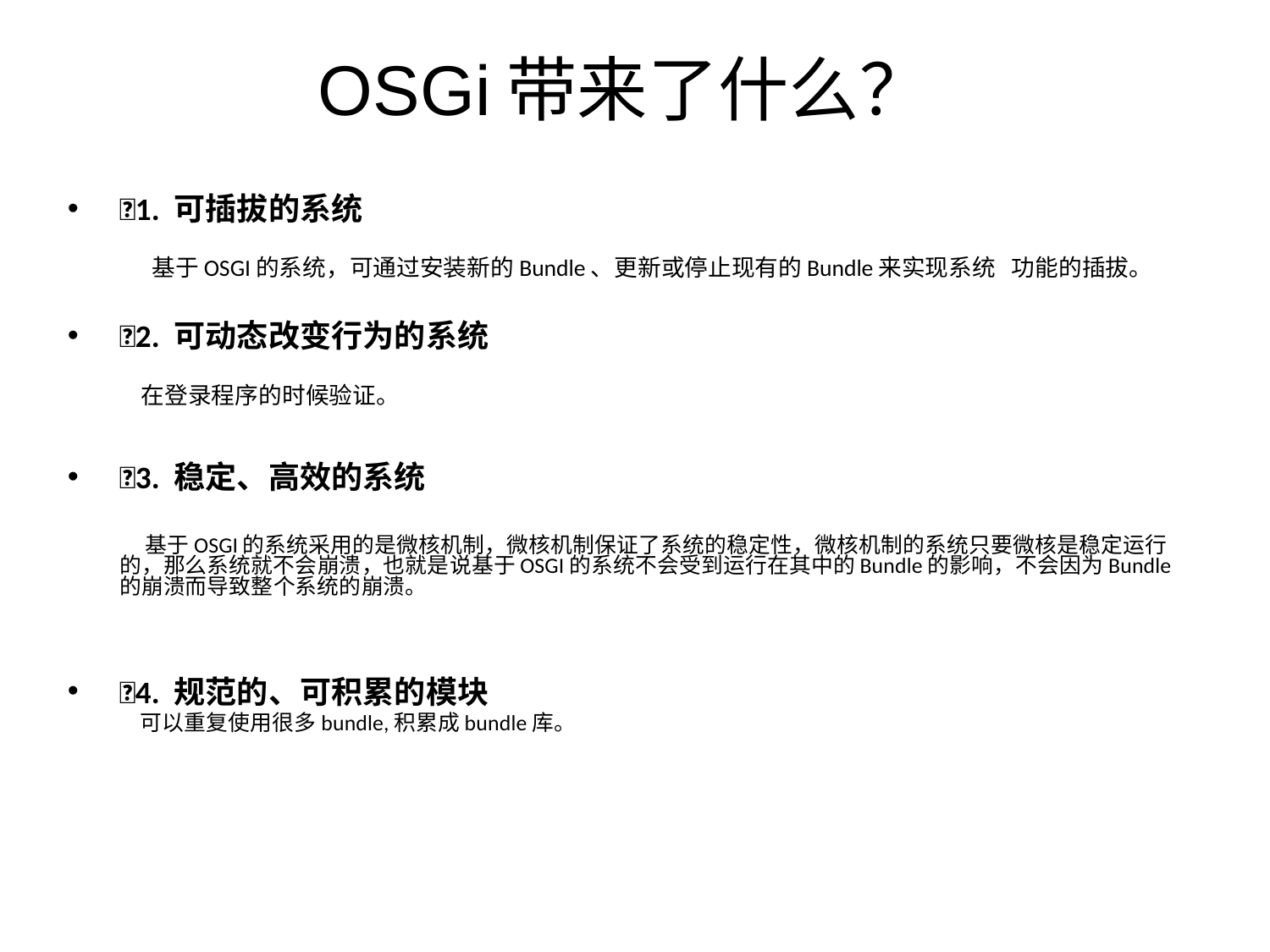

# OSGi带来了什么？

􀁺1. 可插拔的系统

               基于OSGI的系统，可通过安装新的Bundle、更新或停止现有的Bundle来实现系统   功能的插拔。

􀁺2. 可动态改变行为的系统

             在登录程序的时候验证。

􀁺3. 稳定、高效的系统

               基于OSGI的系统采用的是微核机制，微核机制保证了系统的稳定性，微核机制的系统只要微核是稳定运行的，那么系统就不会崩溃，也就是说基于OSGI的系统不会受到运行在其中的Bundle的影响，不会因为Bundle的崩溃而导致整个系统的崩溃。

􀁺4. 规范的、可积累的模块
              可以重复使用很多bundle,积累成bundle库。